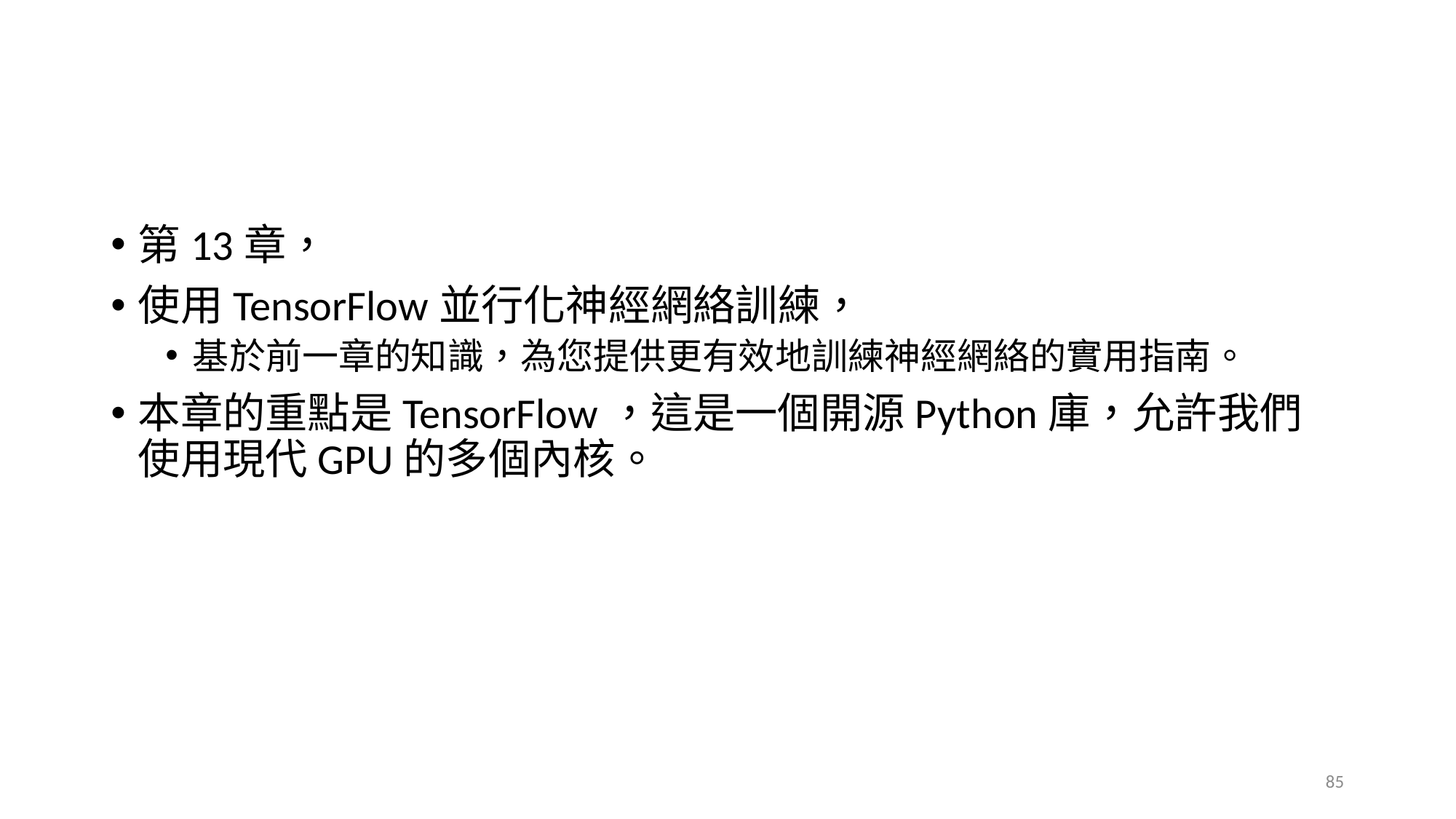

#
第13章，
使用TensorFlow並行化神經網絡訓練，
基於前一章的知識，為您提供更有效地訓練神經網絡的實用指南。
本章的重點是TensorFlow，這是一個開源Python庫，允許我們使用現代GPU的多個內核。
85